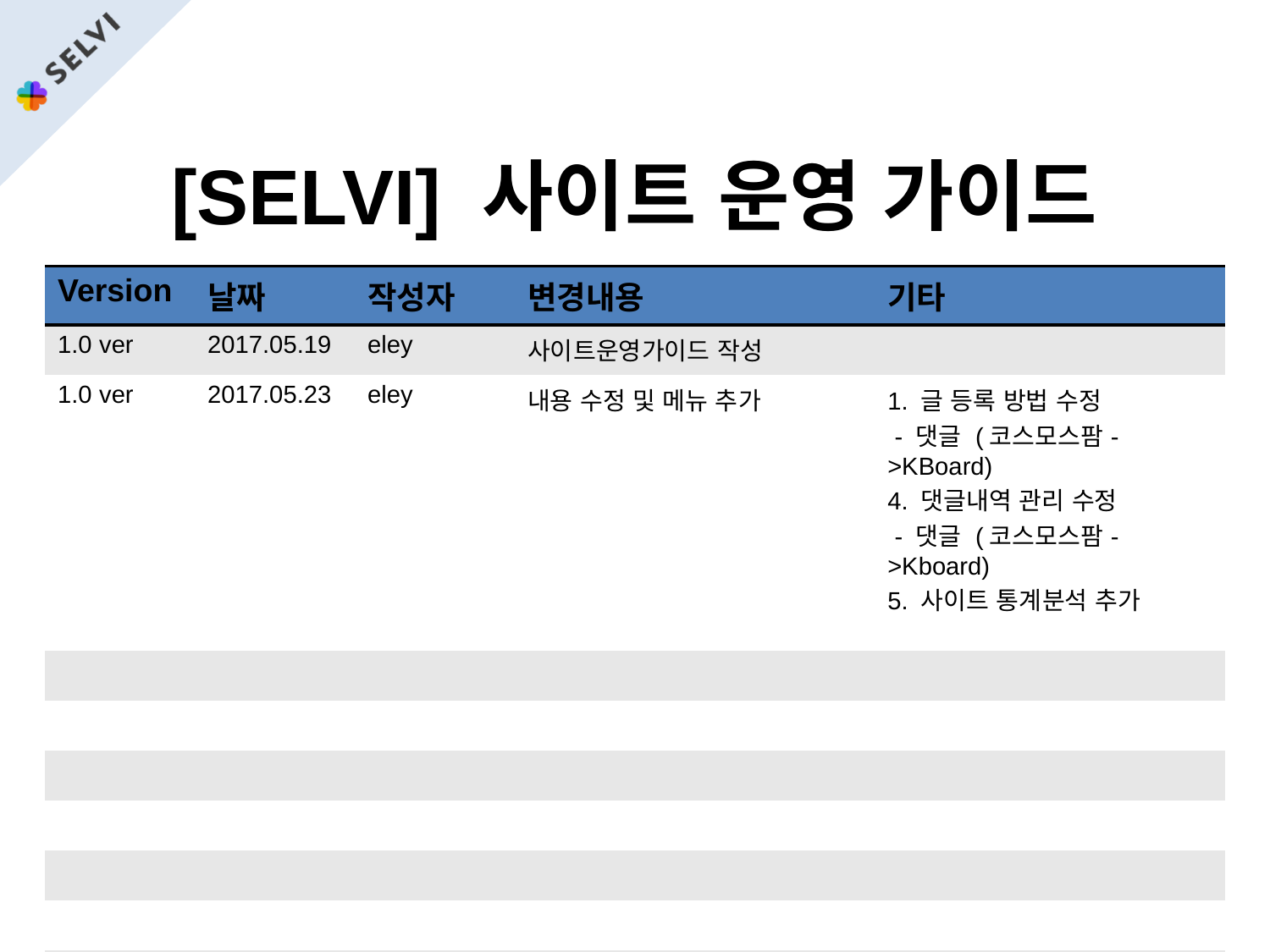

# [SELVI] 사이트 운영 가이드
| Version | 날짜 | 작성자 | 변경내용 | 기타 |
| --- | --- | --- | --- | --- |
| 1.0 ver | 2017.05.19 | eley | 사이트운영가이드 작성 |  |
| 1.0 ver | 2017.05.23 | eley | 내용 수정 및 메뉴 추가 | 1. 글 등록 방법 수정 - 댓글 (코스모스팜->KBoard) 4. 댓글내역 관리 수정 - 댓글 (코스모스팜->Kboard) 5. 사이트 통계분석 추가 |
|  |  |  |  |  |
|  |  |  |  |  |
|  |  |  |  |  |
|  |  |  |  |  |
|  |  |  |  |  |
|  |  |  |  |  |
|  |  |  |  |  |